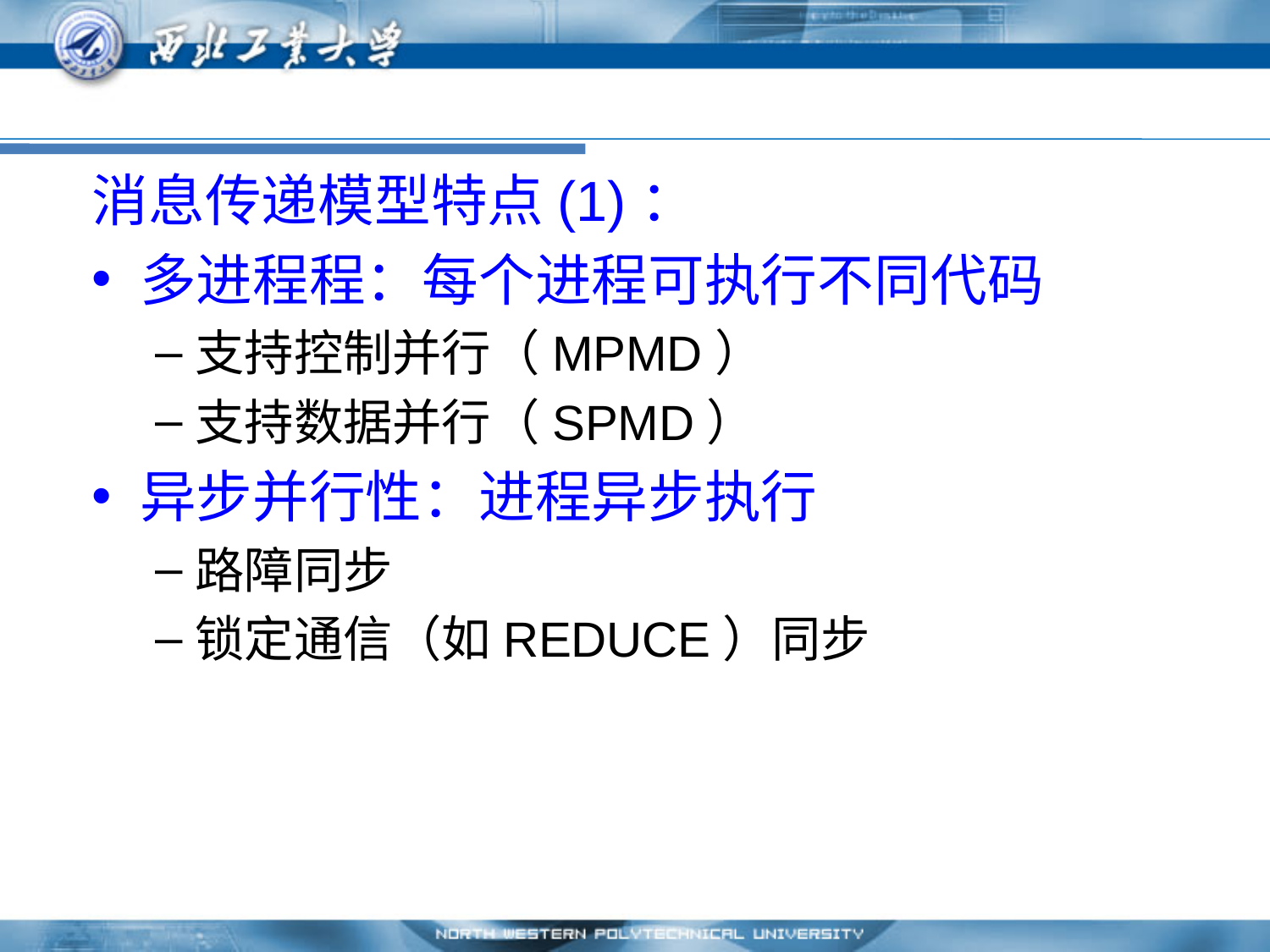

消息传递模型特点(1)：
多进程程：每个进程可执行不同代码
支持控制并行（MPMD）
支持数据并行（SPMD）
异步并行性：进程异步执行
路障同步
锁定通信（如REDUCE）同步